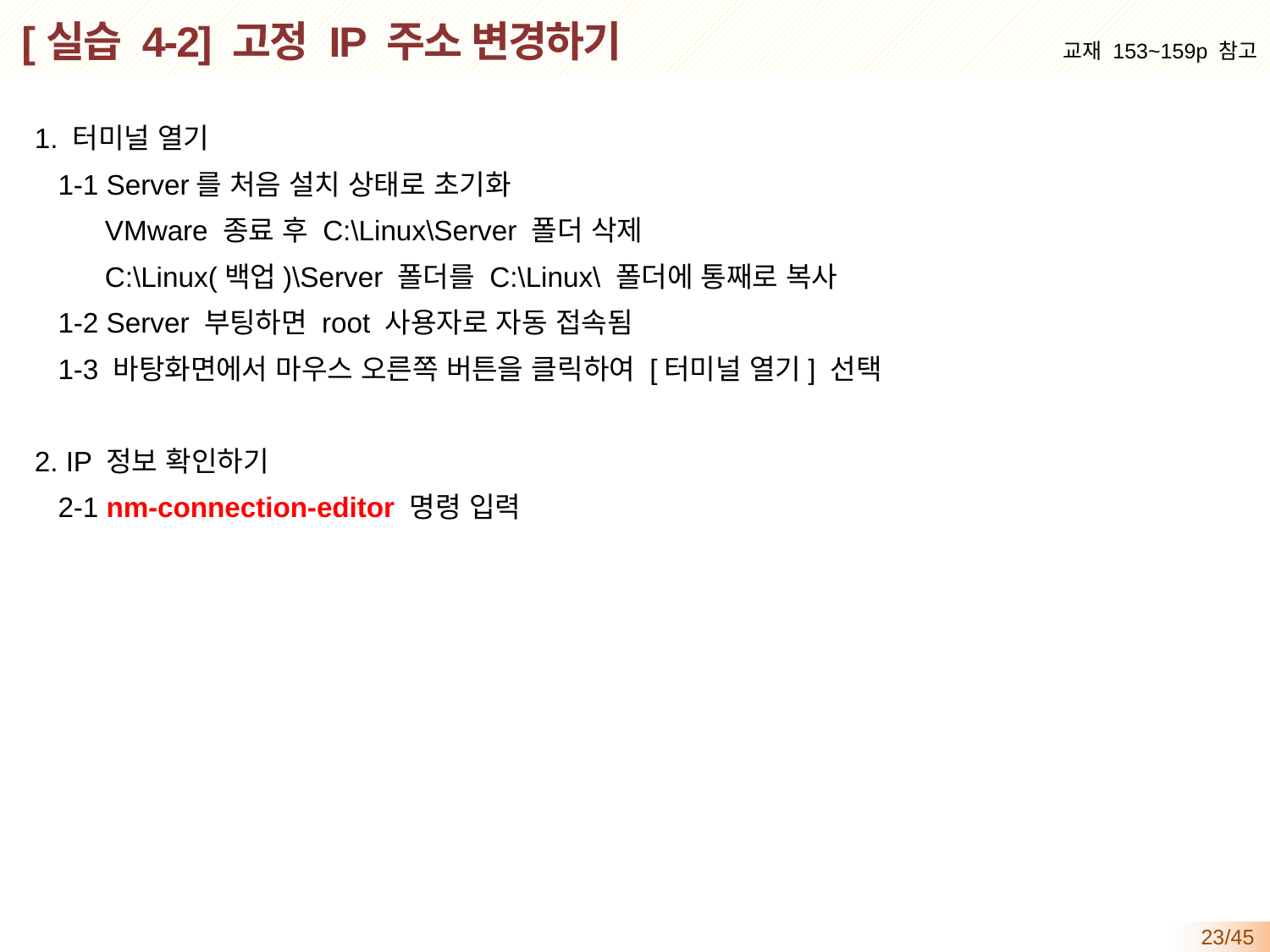

# [실습 4-2] 고정 IP 주소 변경하기
교재 153~159p 참고
1. 터미널 열기
   1-1 Server를 처음 설치 상태로 초기화
         VMware 종료 후 C:\Linux\Server 폴더 삭제
         C:\Linux(백업)\Server 폴더를 C:\Linux\ 폴더에 통째로 복사
   1-2 Server 부팅하면 root 사용자로 자동 접속됨
   1-3 바탕화면에서 마우스 오른쪽 버튼을 클릭하여 [터미널 열기] 선택

2. IP 정보 확인하기
   2-1 nm-connection-editor 명령 입력